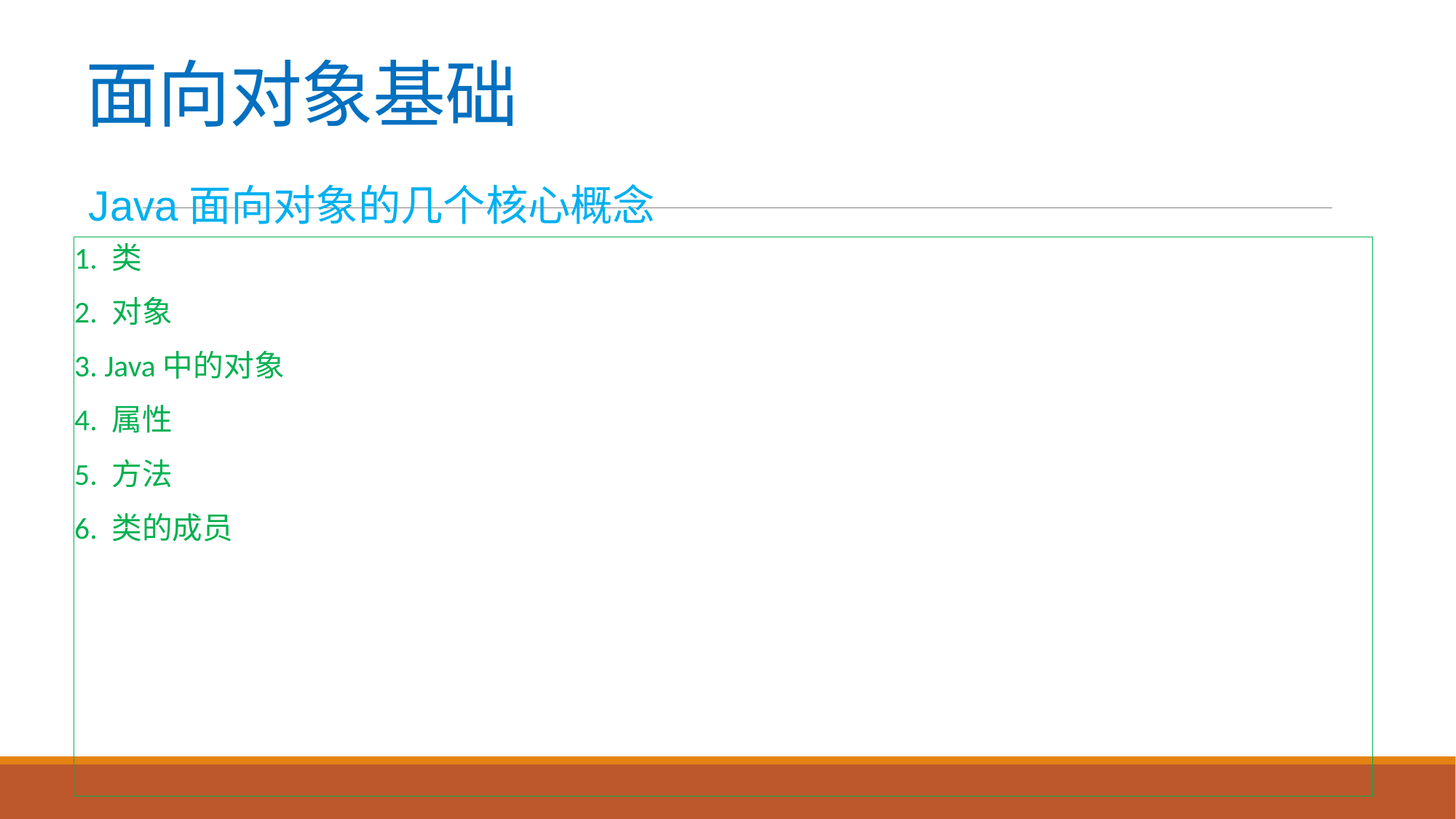

# 面向对象基础
Java面向对象的几个核心概念
1. 类
2. 对象
3. Java中的对象
4. 属性
5. 方法
6. 类的成员